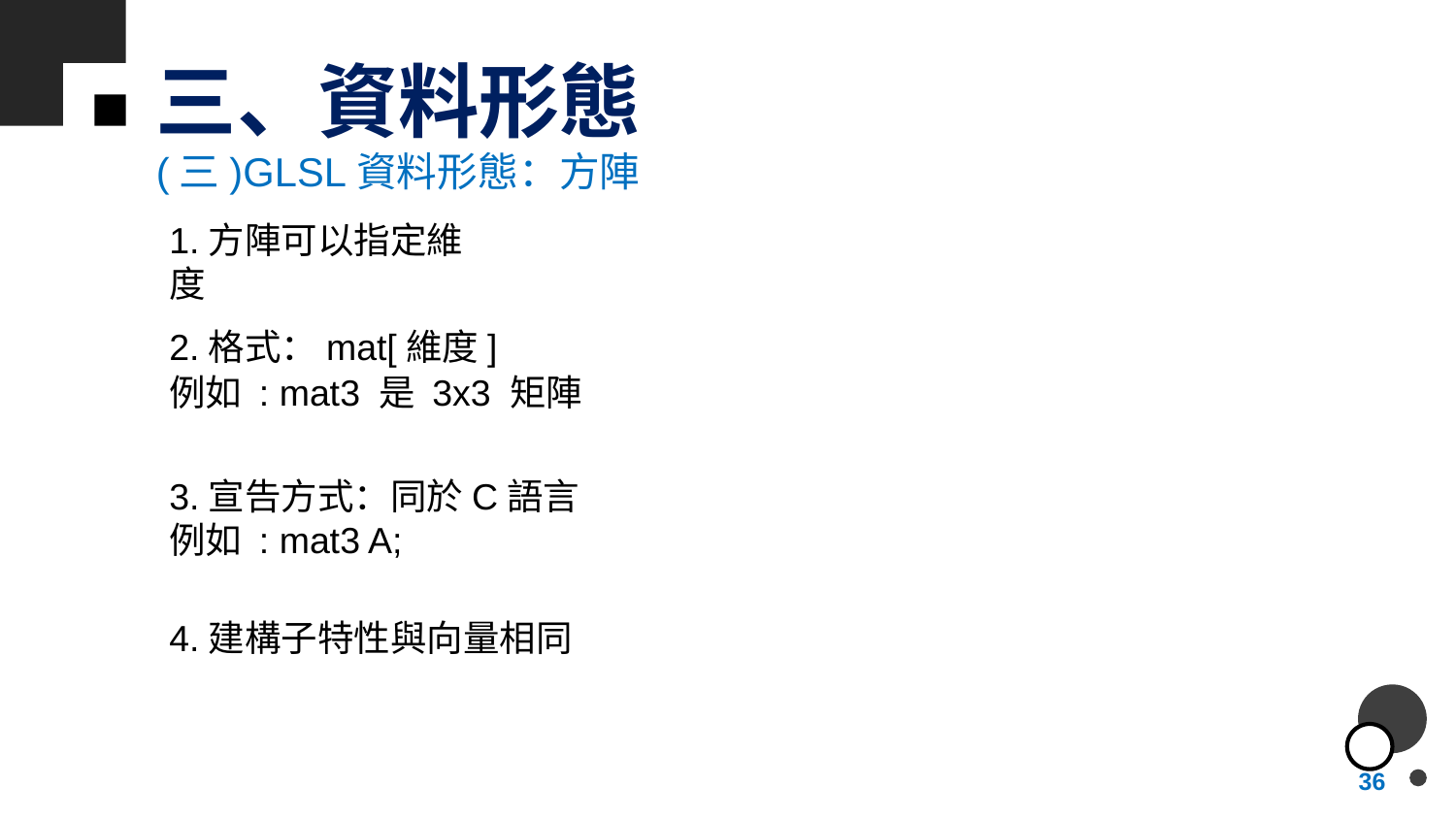

# 三、資料形態
(三)GLSL資料形態：方陣
1.方陣可以指定維度
2.格式：mat[維度]
例如 : mat3 是 3x3 矩陣
3.宣告方式：同於C語言
例如 : mat3 A;
4.建構子特性與向量相同

36